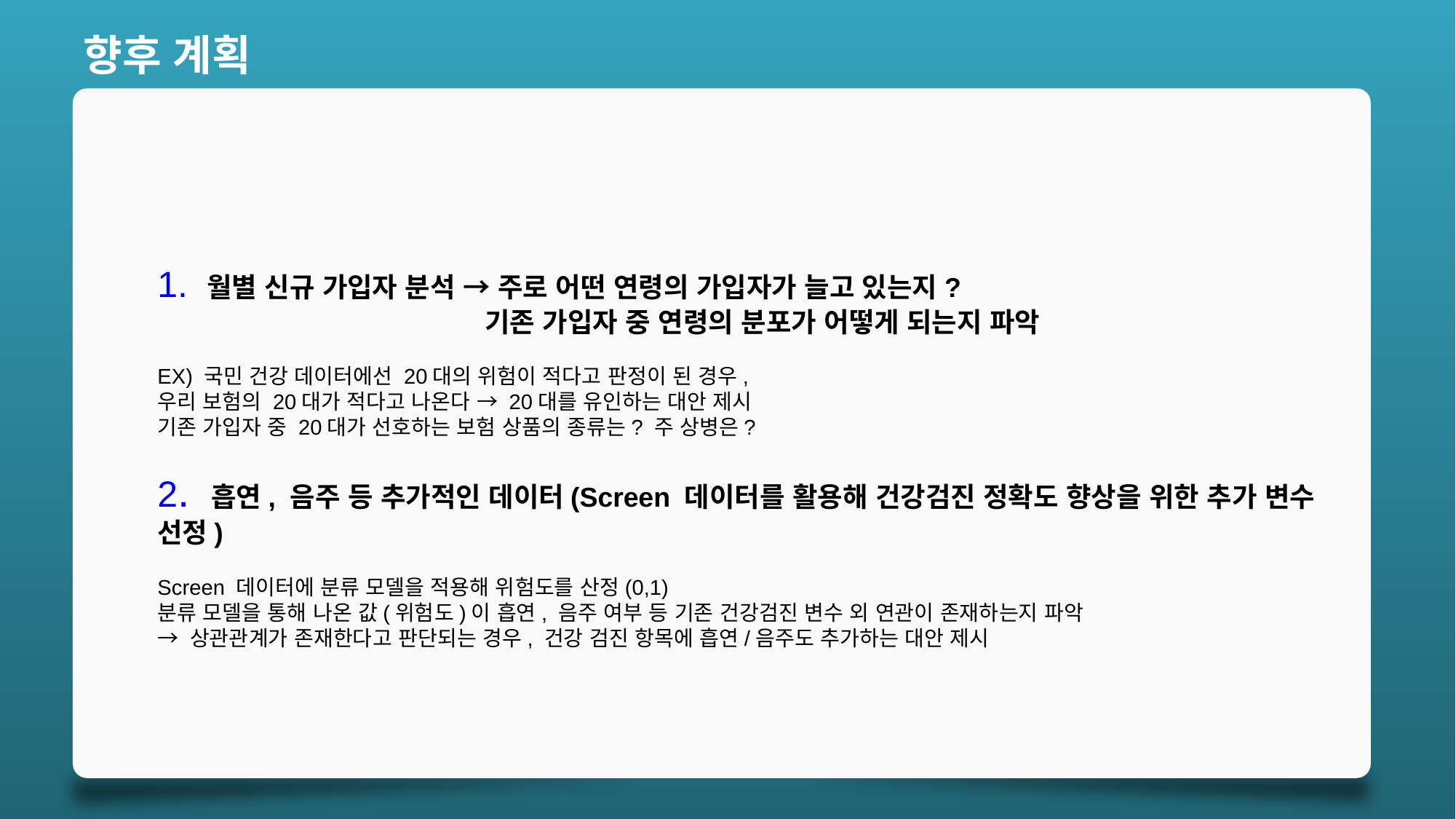

향후 계획

1. 월별 신규 가입자 분석 → 주로 어떤 연령의 가입자가 늘고 있는지?
			기존 가입자 중 연령의 분포가 어떻게 되는지 파악

EX) 국민 건강 데이터에선 20대의 위험이 적다고 판정이 된 경우,
우리 보험의 20대가 적다고 나온다 → 20대를 유인하는 대안 제시
기존 가입자 중 20대가 선호하는 보험 상품의 종류는? 주 상병은?

2. 흡연, 음주 등 추가적인 데이터(Screen 데이터를 활용해 건강검진 정확도 향상을 위한 추가 변수 선정)

Screen 데이터에 분류 모델을 적용해 위험도를 산정(0,1)
분류 모델을 통해 나온 값(위험도)이 흡연, 음주 여부 등 기존 건강검진 변수 외 연관이 존재하는지 파악
→ 상관관계가 존재한다고 판단되는 경우, 건강 검진 항목에 흡연/음주도 추가하는 대안 제시